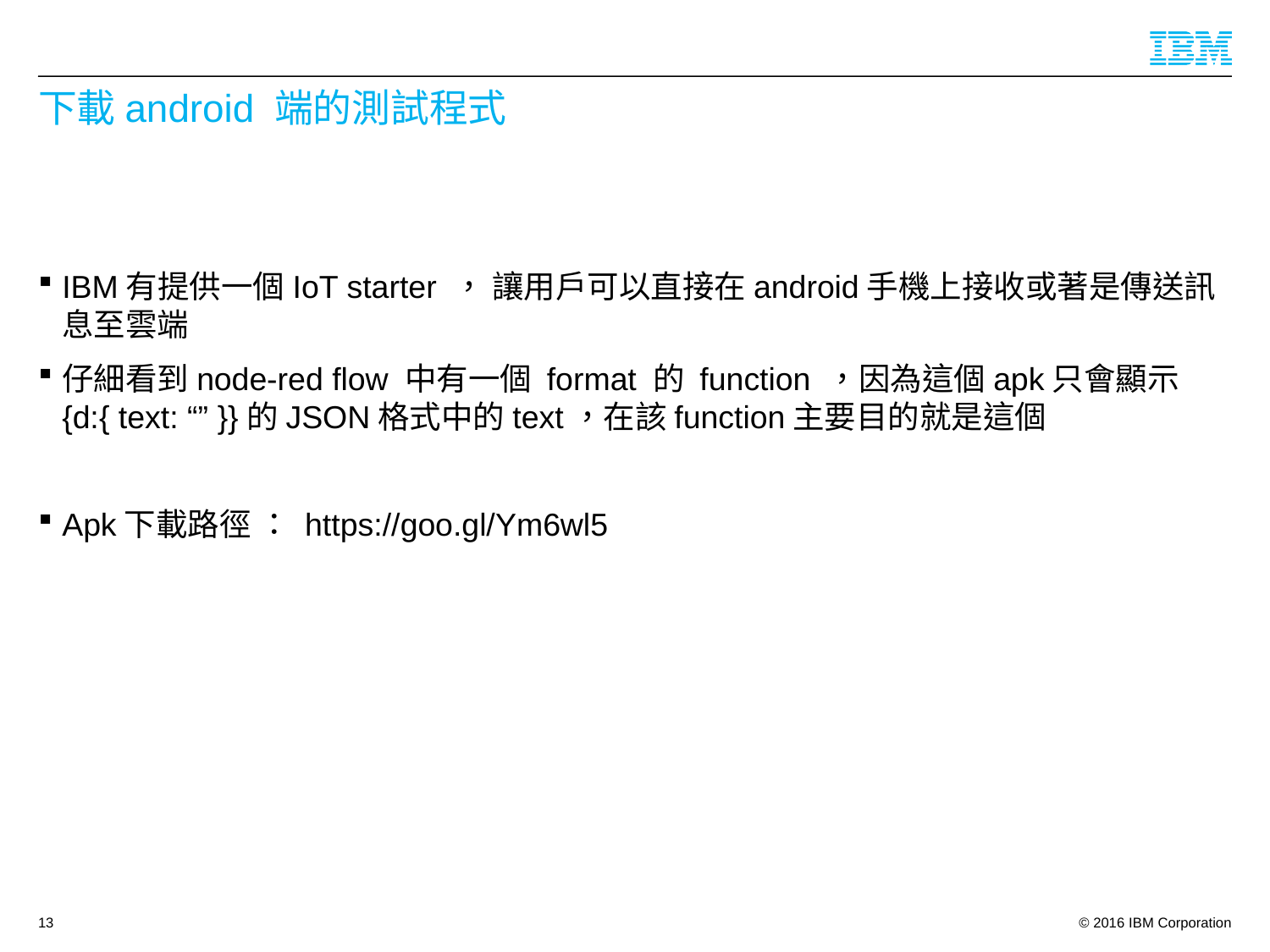

# 下載android 端的測試程式
IBM有提供一個IoT starter ， 讓用戶可以直接在android手機上接收或著是傳送訊息至雲端
仔細看到node-red flow 中有一個 format 的 function ，因為這個apk只會顯示{d:{ text: “” }}的JSON格式中的text，在該function主要目的就是這個

Apk下載路徑 ： https://goo.gl/Ym6wl5
13